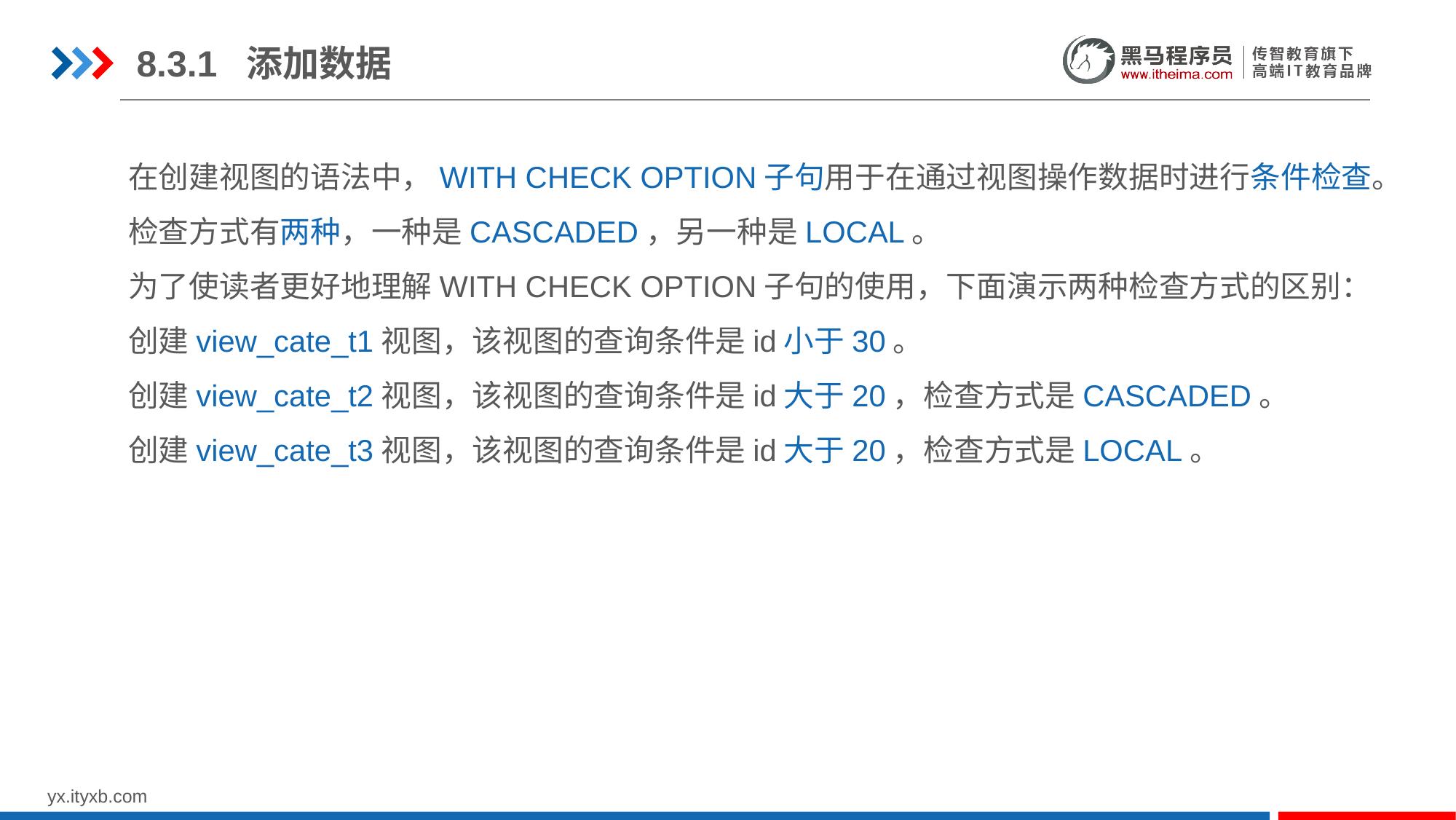

8.3.1  添加数据
在创建视图的语法中，WITH CHECK OPTION子句用于在通过视图操作数据时进行条件检查。检查方式有两种，一种是CASCADED，另一种是LOCAL。
为了使读者更好地理解WITH CHECK OPTION子句的使用，下面演示两种检查方式的区别：
创建view_cate_t1视图，该视图的查询条件是id小于30。
创建view_cate_t2视图，该视图的查询条件是id大于20，检查方式是CASCADED。
创建view_cate_t3视图，该视图的查询条件是id大于20，检查方式是LOCAL。